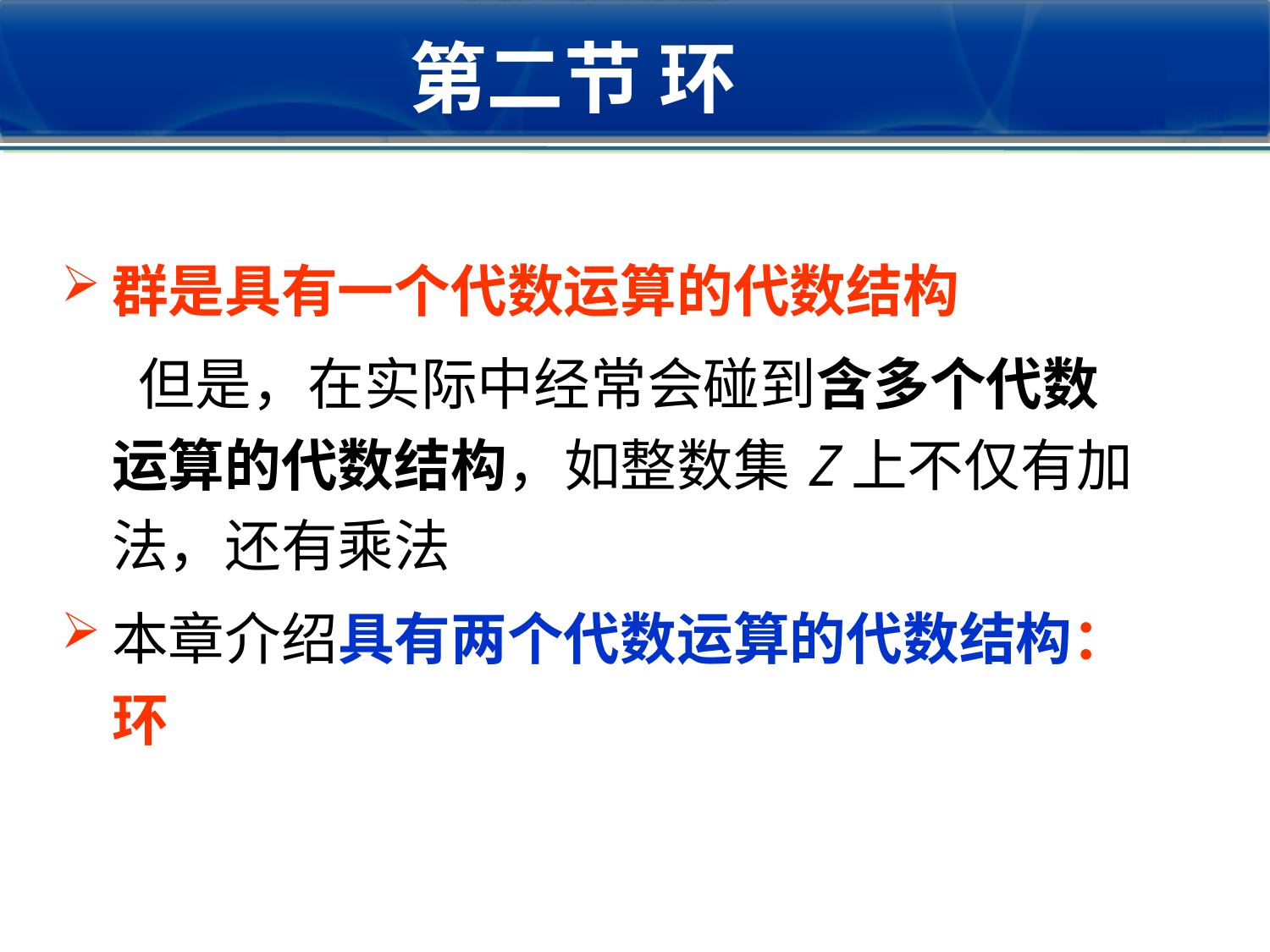

第二节 环
群是具有一个代数运算的代数结构
     但是，在实际中经常会碰到含多个代数运算的代数结构，如整数集Z上不仅有加法，还有乘法
本章介绍具有两个代数运算的代数结构：环